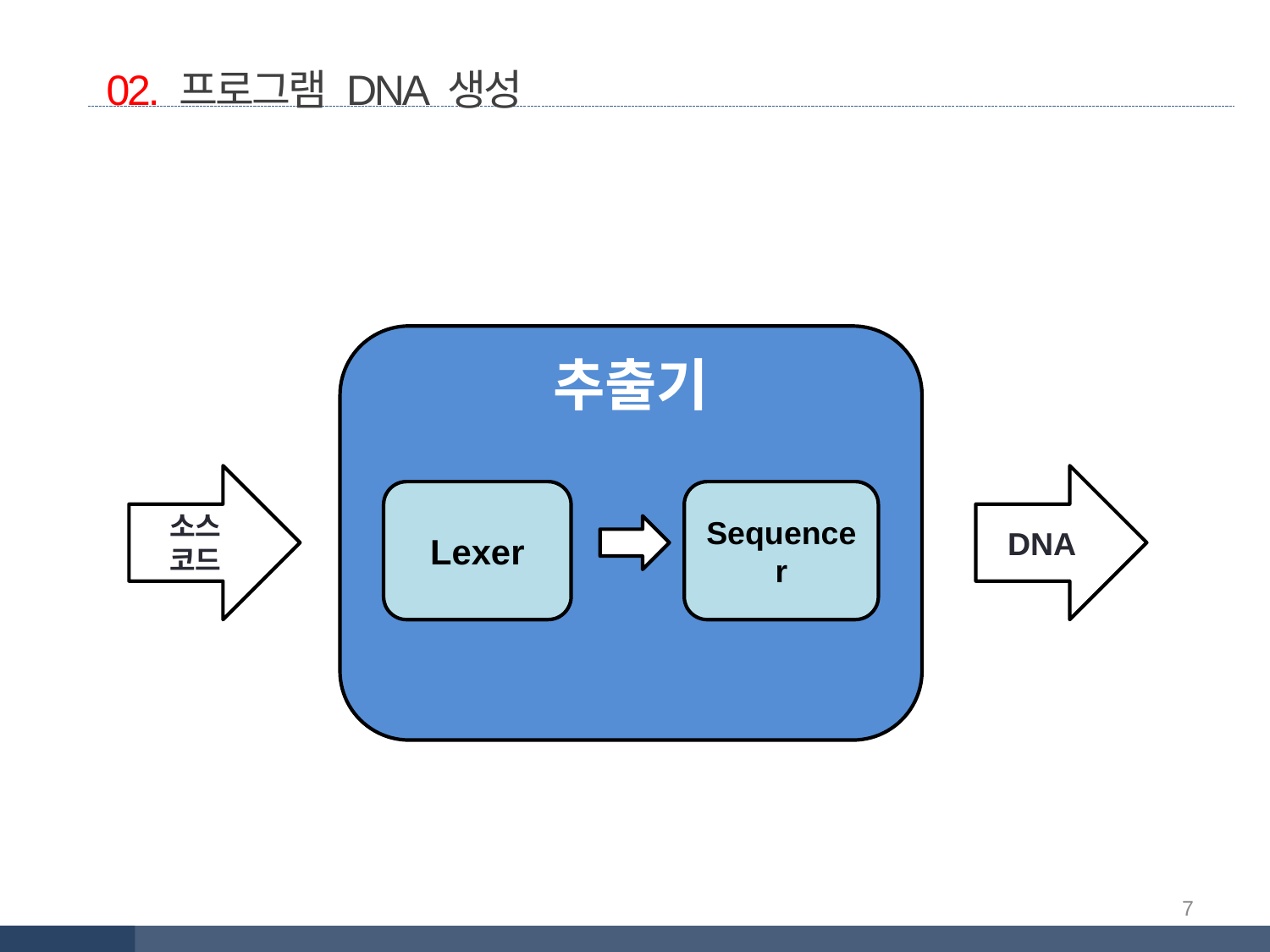

02. 프로그램 DNA 생성

추출기

소스 코드
DNA
Lexer
Sequencer

7